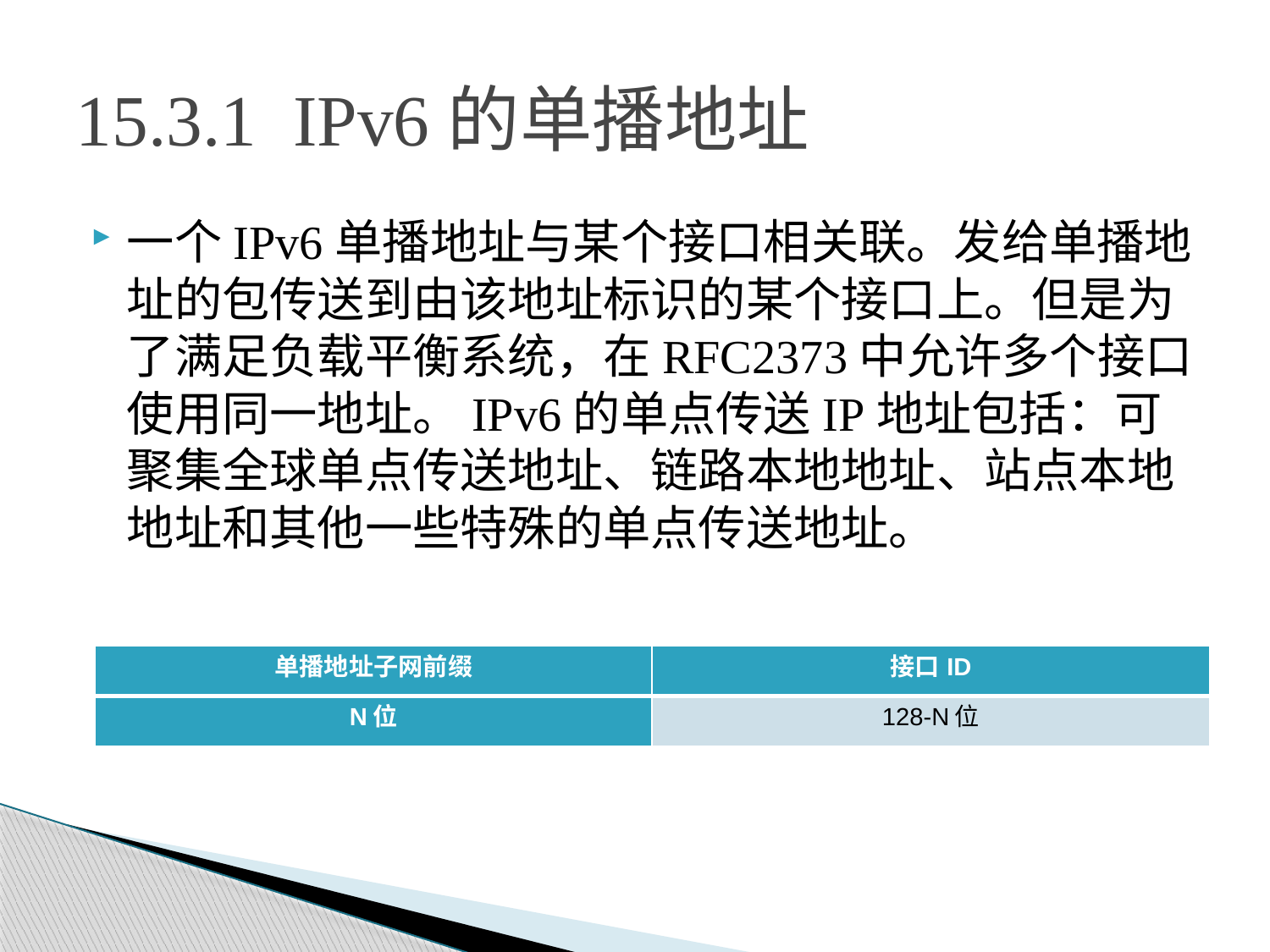

# 15.3.1  IPv6的单播地址
一个IPv6单播地址与某个接口相关联。发给单播地址的包传送到由该地址标识的某个接口上。但是为了满足负载平衡系统，在RFC2373中允许多个接口使用同一地址。IPv6的单点传送IP地址包括：可聚集全球单点传送地址、链路本地地址、站点本地地址和其他一些特殊的单点传送地址。
| 单播地址子网前缀 | 接口ID |
| --- | --- |
| N位 | 128-N位 |